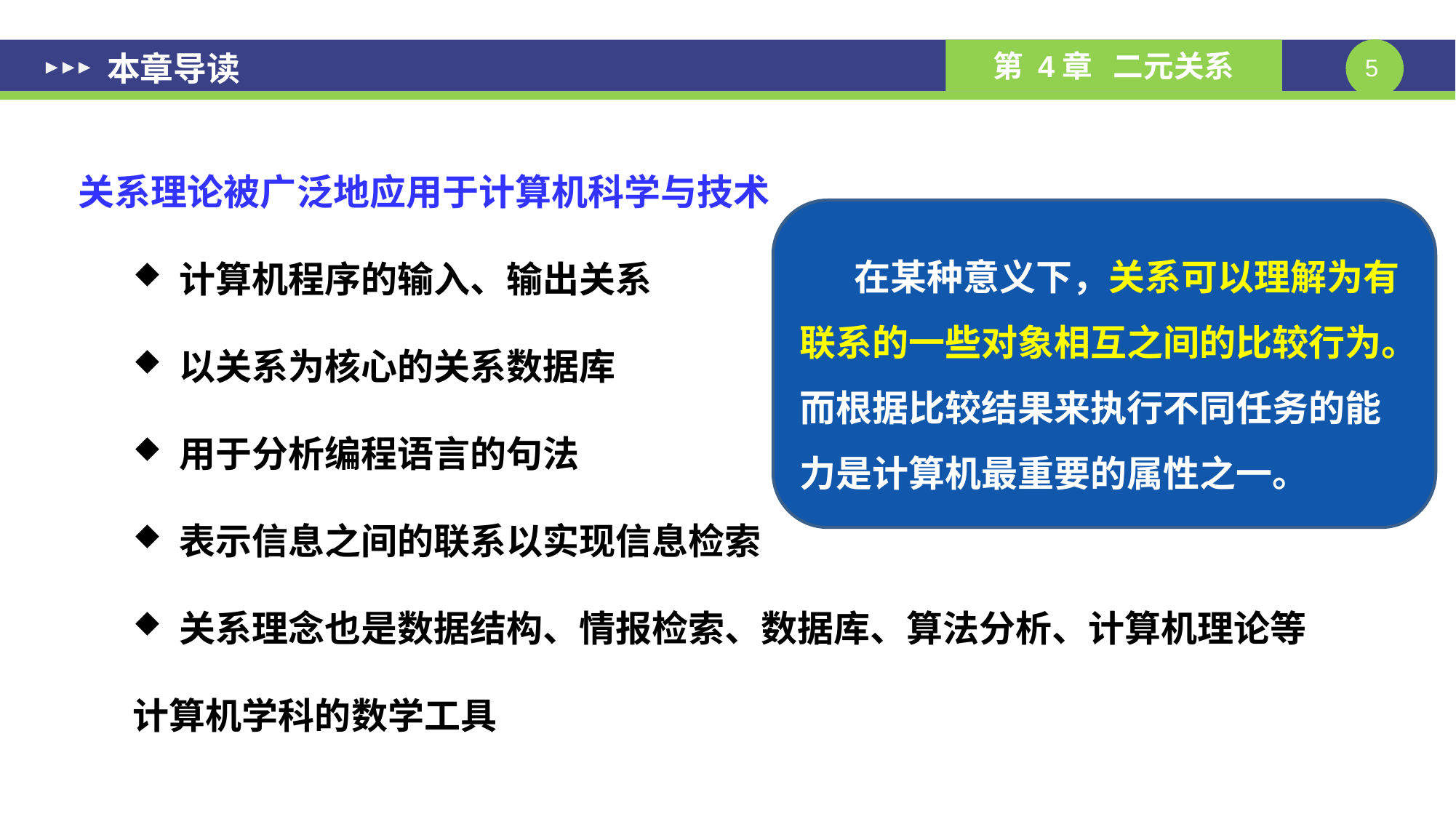

# 本章导读
关系理论被广泛地应用于计算机科学与技术
 计算机程序的输入、输出关系
 以关系为核心的关系数据库
 用于分析编程语言的句法
 表示信息之间的联系以实现信息检索
 关系理念也是数据结构、情报检索、数据库、算法分析、计算机理论等计算机学科的数学工具
在某种意义下，关系可以理解为有联系的一些对象相互之间的比较行为。而根据比较结果来执行不同任务的能力是计算机最重要的属性之一。